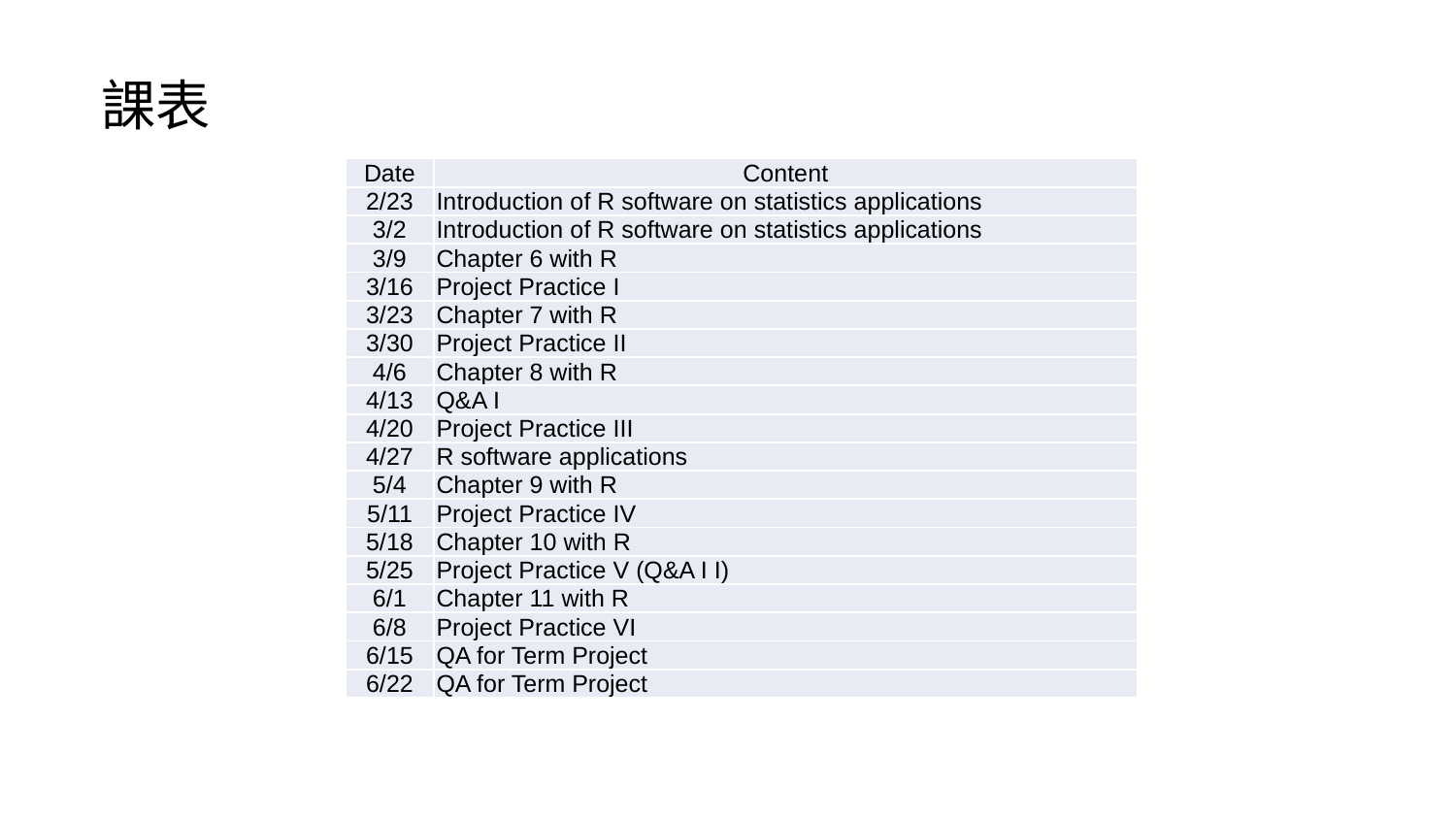

# 課表
| Date | Content |
| --- | --- |
| 2/23 | Introduction of R software on statistics applications |
| 3/2 | Introduction of R software on statistics applications |
| 3/9 | Chapter 6 with R |
| 3/16 | Project Practice I |
| 3/23 | Chapter 7 with R |
| 3/30 | Project Practice II |
| 4/6 | Chapter 8 with R |
| 4/13 | Q&A I |
| 4/20 | Project Practice III |
| 4/27 | R software applications |
| 5/4 | Chapter 9 with R |
| 5/11 | Project Practice IV |
| 5/18 | Chapter 10 with R |
| 5/25 | Project Practice V (Q&A I I) |
| 6/1 | Chapter 11 with R |
| 6/8 | Project Practice VI |
| 6/15 | QA for Term Project |
| 6/22 | QA for Term Project |